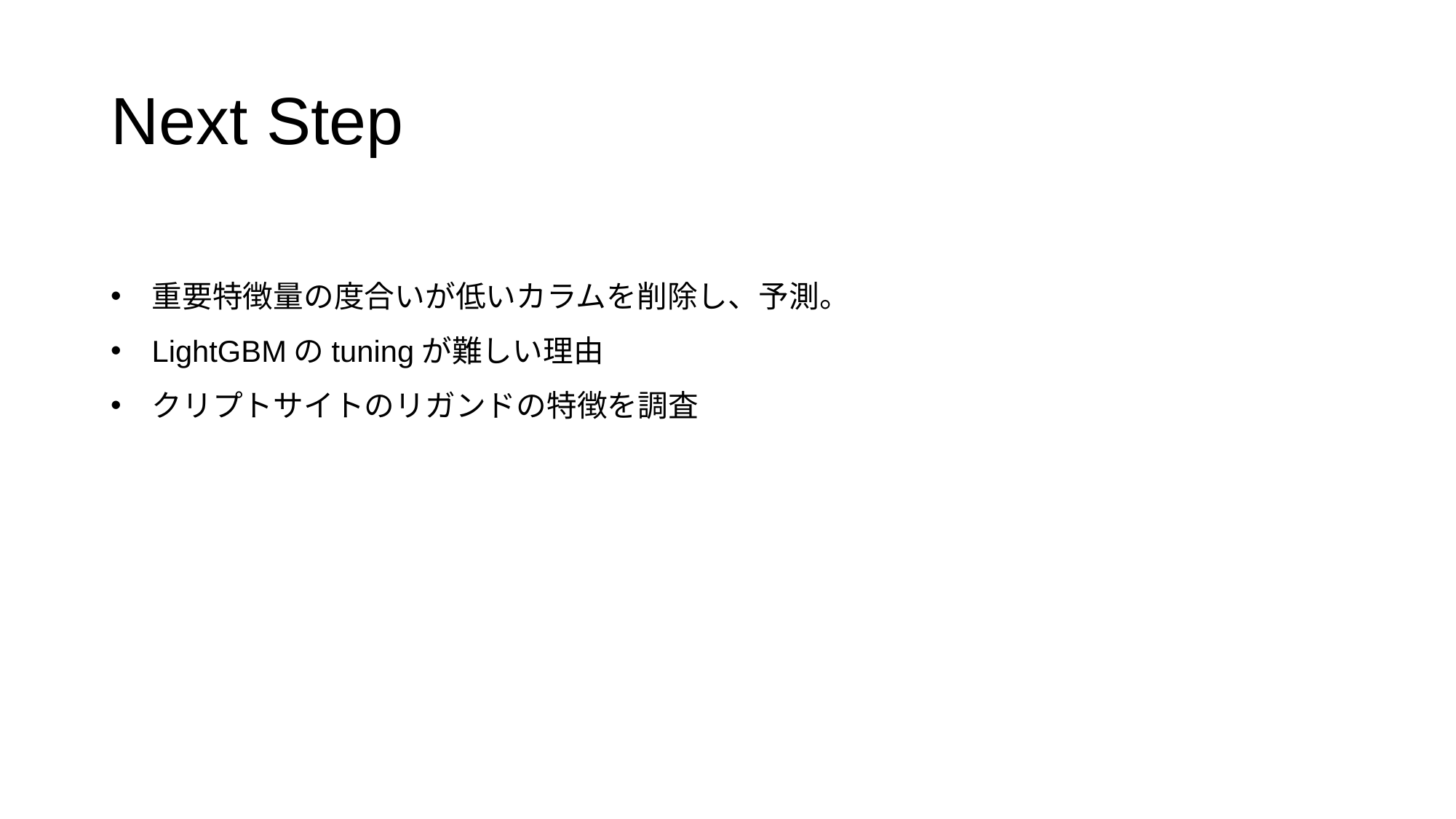

# Next Step
重要特徴量の度合いが低いカラムを削除し、予測。
LightGBMのtuningが難しい理由
クリプトサイトのリガンドの特徴を調査